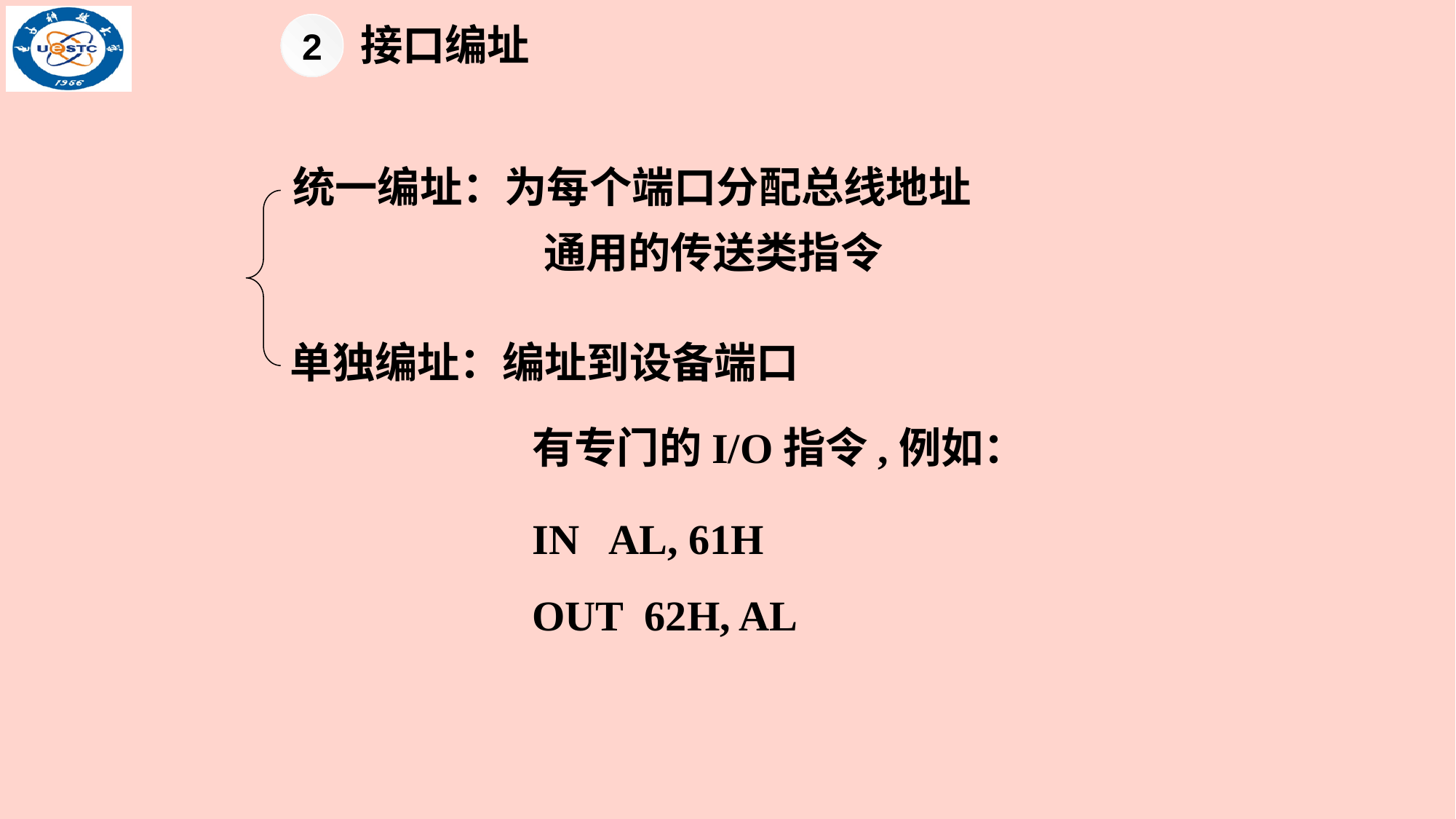

接口编址

2
统一编址：为每个端口分配总线地址

通用的传送类指令
单独编址：编址到设备端口
有专门的I/O指令,例如：
IN   AL, 61H
OUT  62H, AL